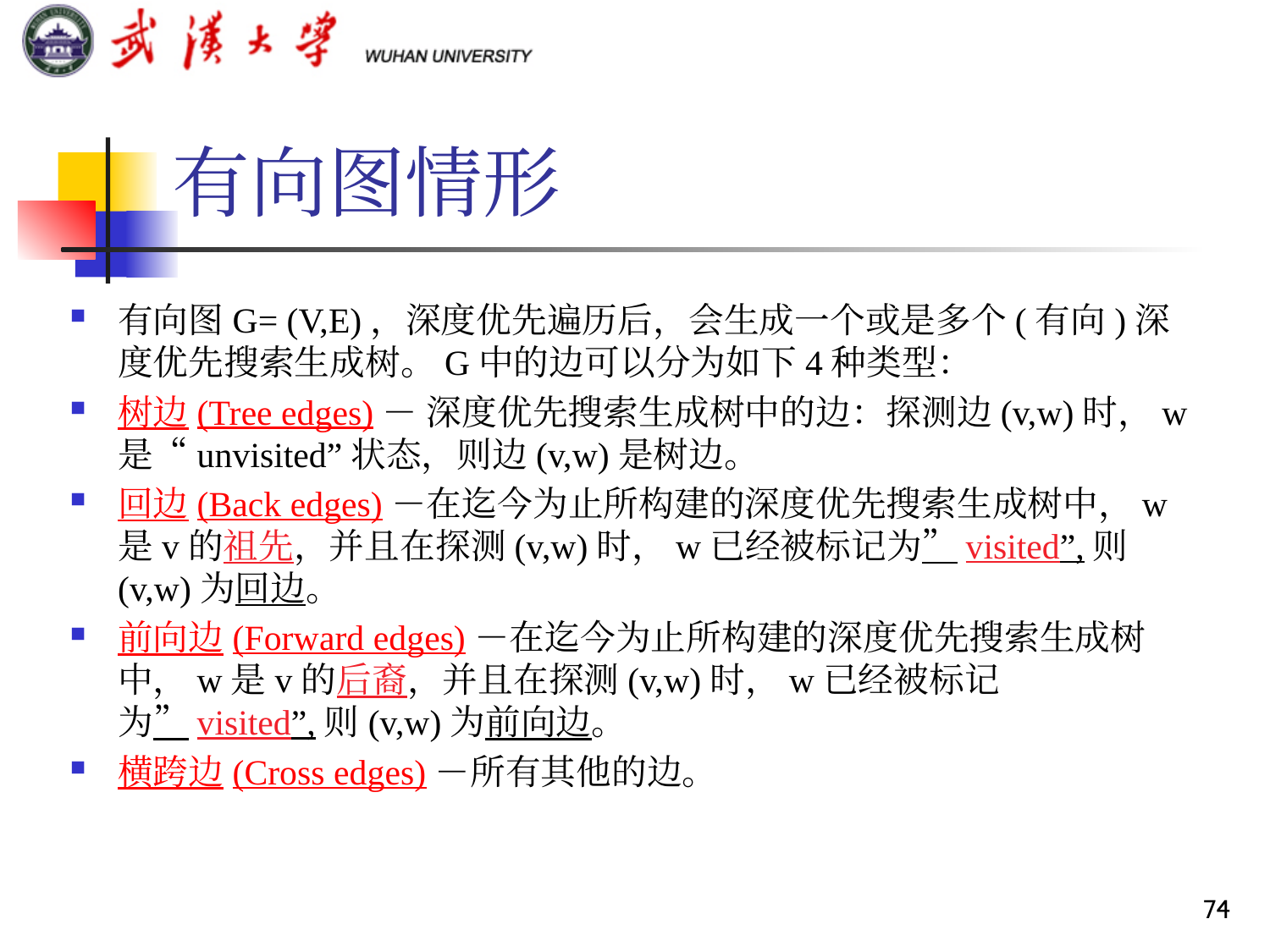

# 有向图情形
有向图G= (V,E)，深度优先遍历后，会生成一个或是多个(有向)深度优先搜索生成树。G中的边可以分为如下4种类型：
树边(Tree edges)－ 深度优先搜索生成树中的边：探测边(v,w)时，w是“unvisited”状态，则边(v,w)是树边。
回边(Back edges)－在迄今为止所构建的深度优先搜索生成树中，w是v的祖先，并且在探测(v,w)时，w已经被标记为”visited”,则(v,w)为回边。
前向边(Forward edges)－在迄今为止所构建的深度优先搜索生成树中，w是v的后裔，并且在探测(v,w)时，w已经被标记为”visited”,则(v,w)为前向边。
横跨边(Cross edges)－所有其他的边。
74